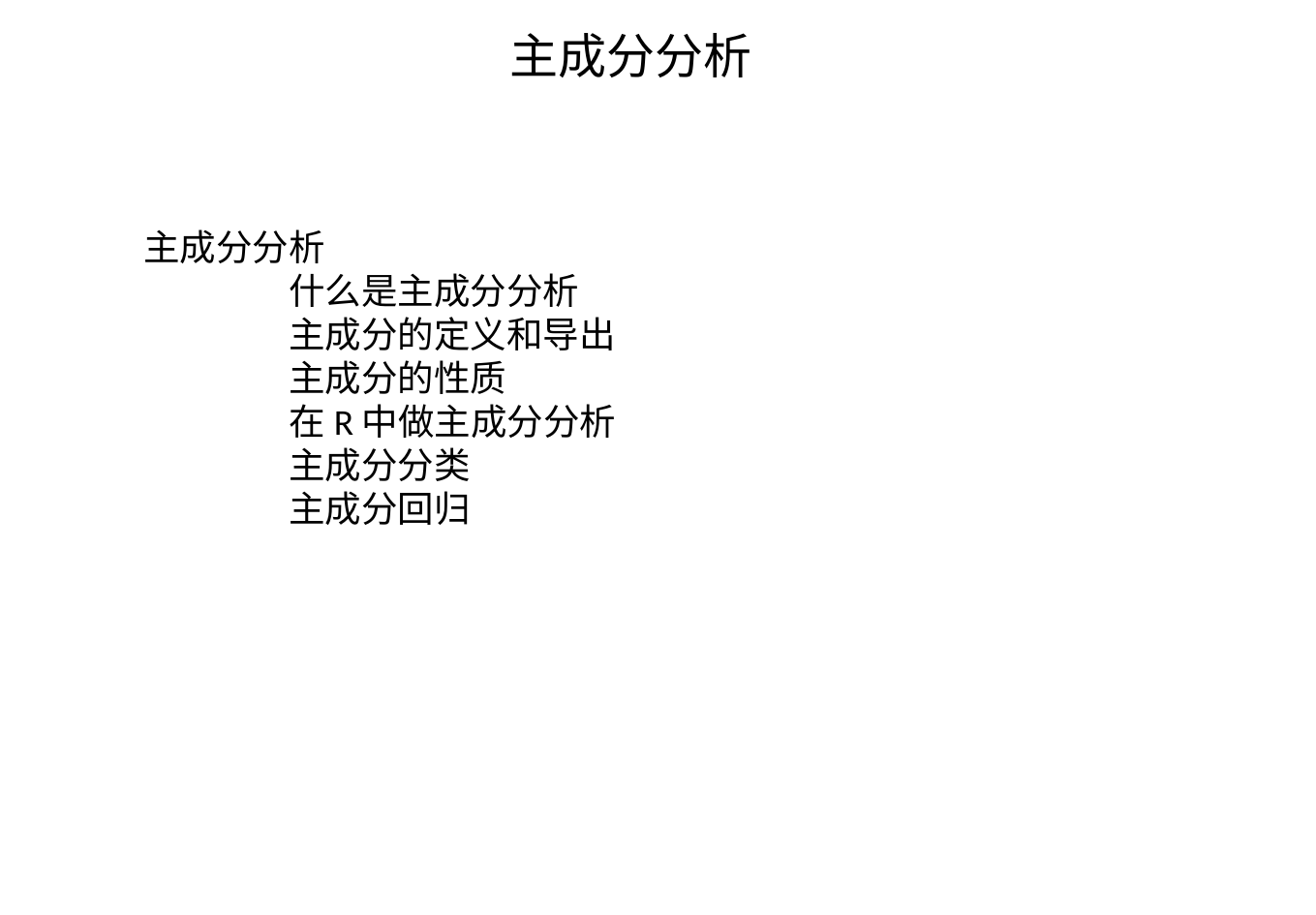

主成分分析
主成分分析
	什么是主成分分析
	主成分的定义和导出
	主成分的性质
	在R中做主成分分析
	主成分分类
	主成分回归